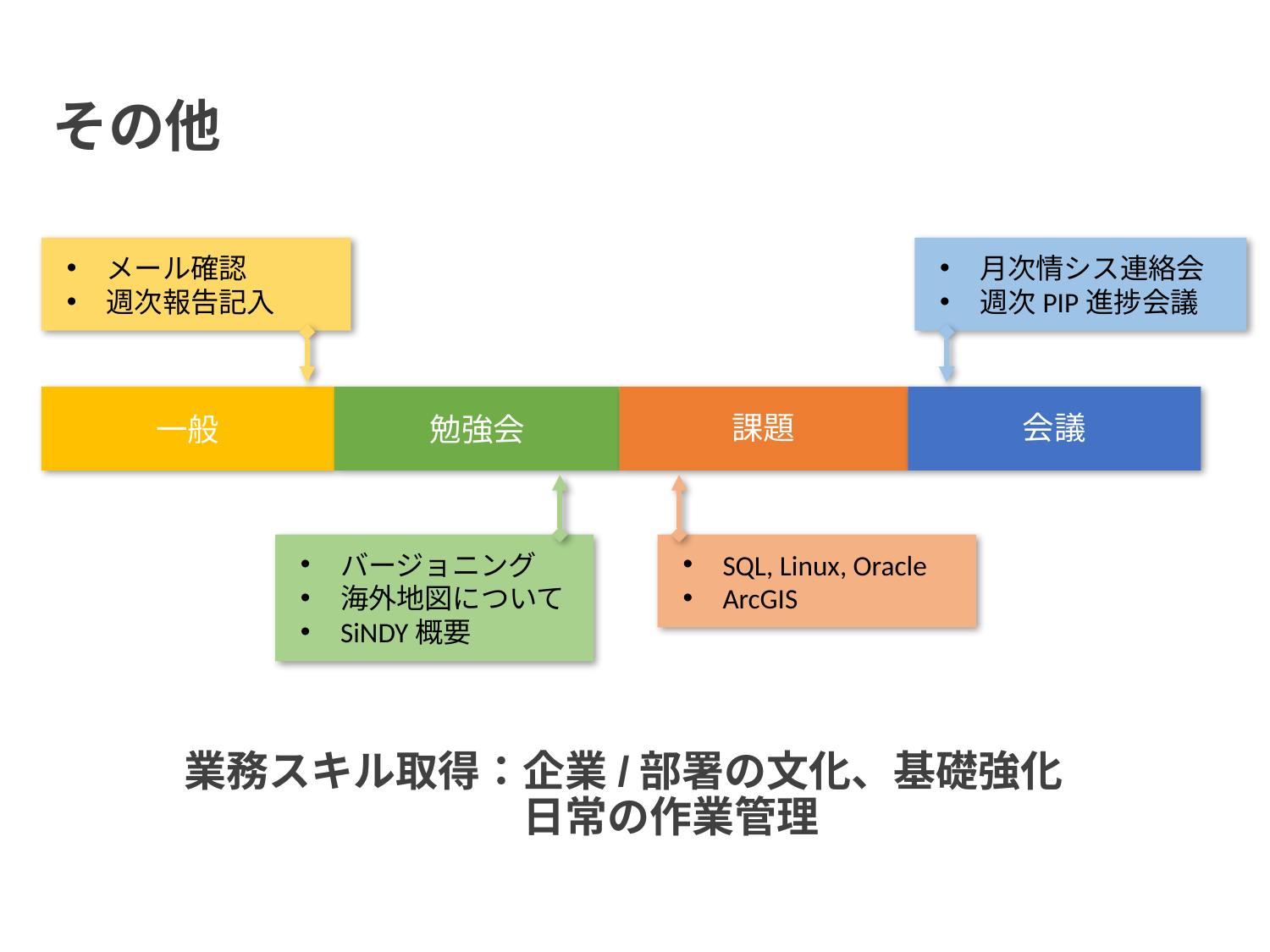

その他
メール確認
週次報告記入
月次情シス連絡会
週次PIP進捗会議

課題
会議
一般
勉強会
バージョニング
海外地図について
SiNDY概要
SQL, Linux, Oracle
ArcGIS
業務スキル取得：企業/部署の文化、基礎強化
		　　日常の作業管理